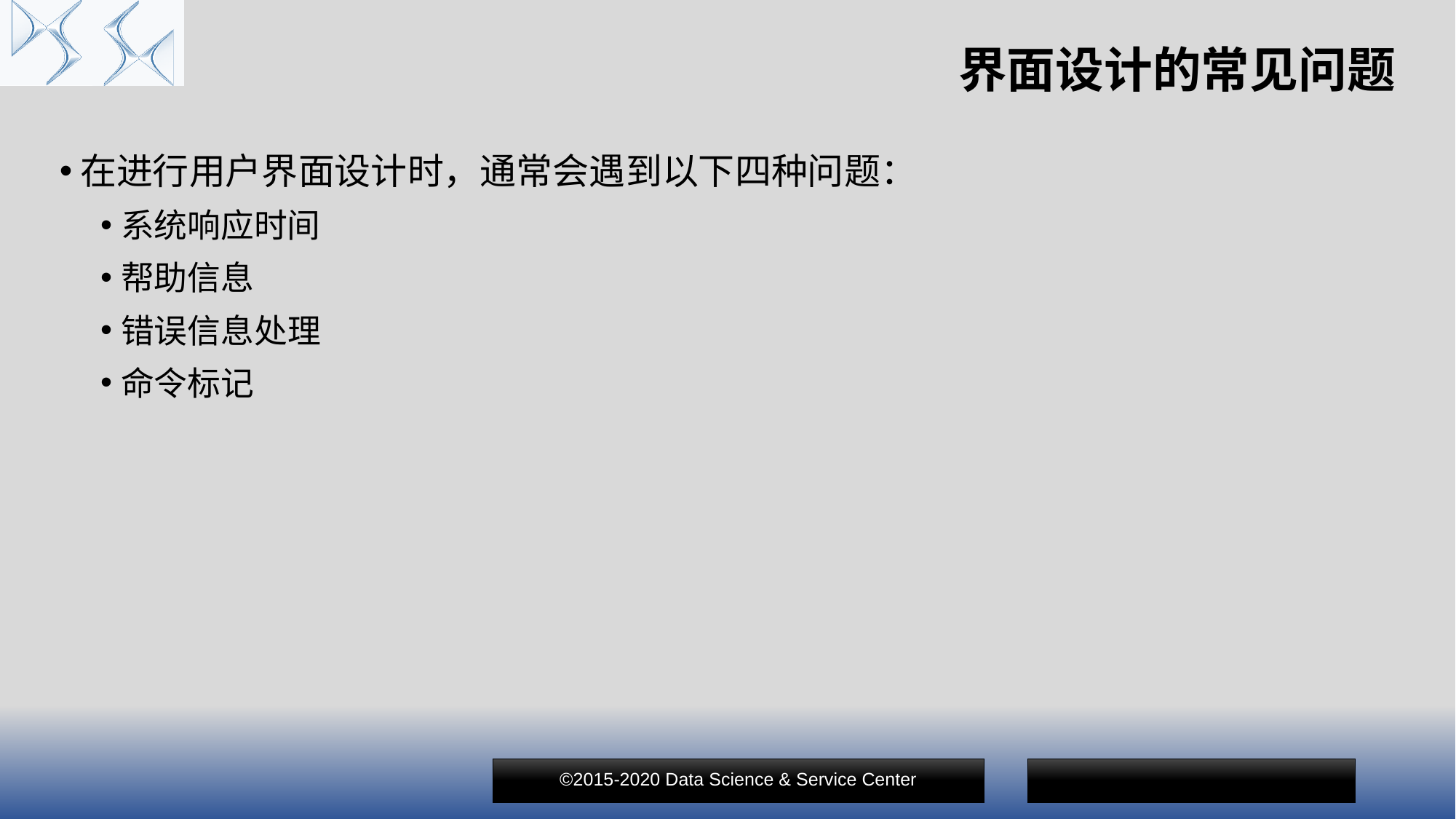

# 界面设计的常见问题
在进行用户界面设计时，通常会遇到以下四种问题：
系统响应时间
帮助信息
错误信息处理
命令标记

©2015-2020 Data Science & Service Center
56